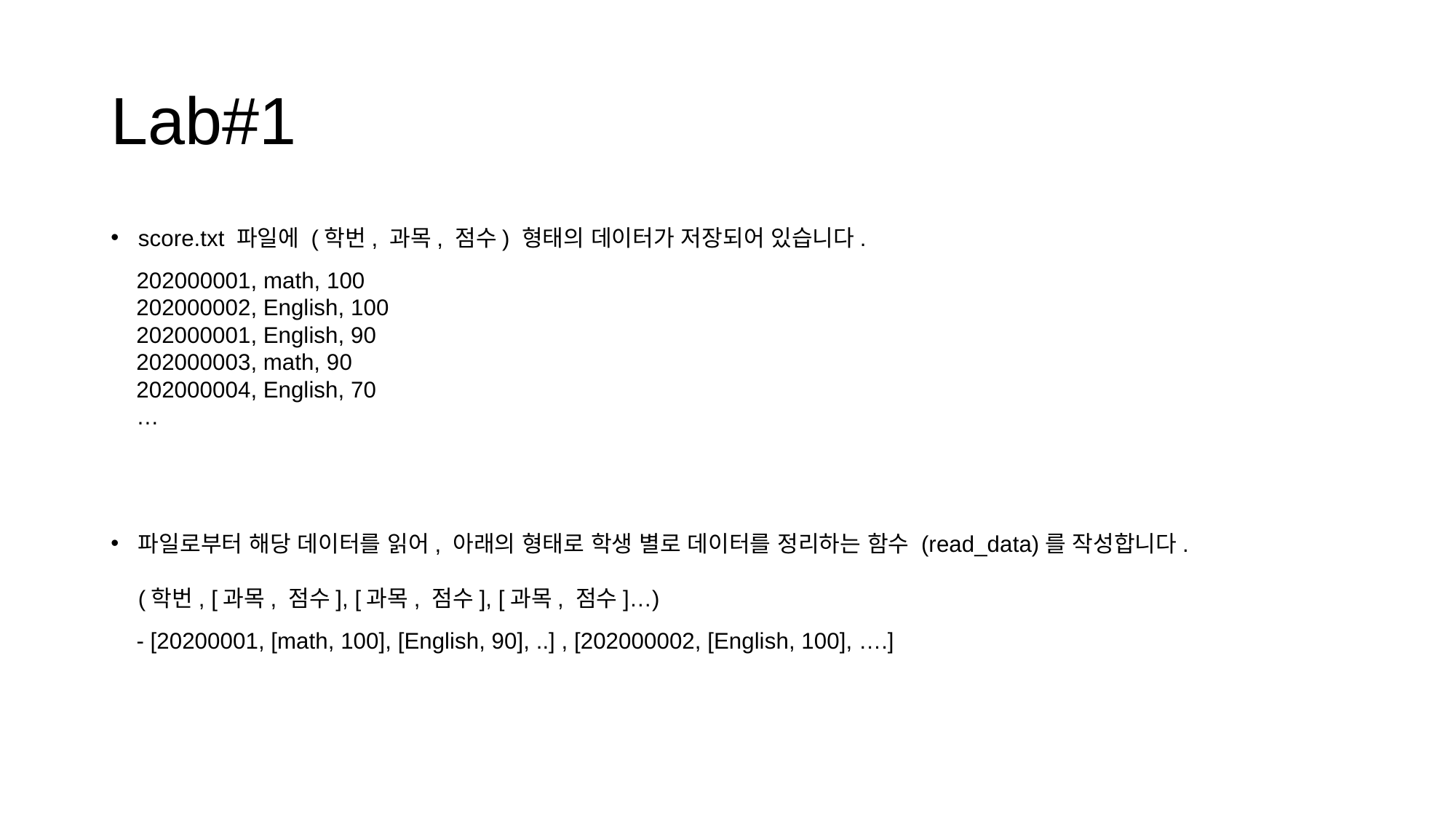

# Lab#1
score.txt 파일에 (학번, 과목, 점수) 형태의 데이터가 저장되어 있습니다.
    202000001, math, 100
    202000002, English, 100
    202000001, English, 90
    202000003, math, 90
    202000004, English, 70
    …

파일로부터 해당 데이터를 읽어, 아래의 형태로 학생 별로 데이터를 정리하는 함수 (read_data)를 작성합니다.
(학번, [과목, 점수], [과목, 점수], [과목, 점수]…)
    - [20200001, [math, 100], [English, 90], ..] , [202000002, [English, 100], ….]